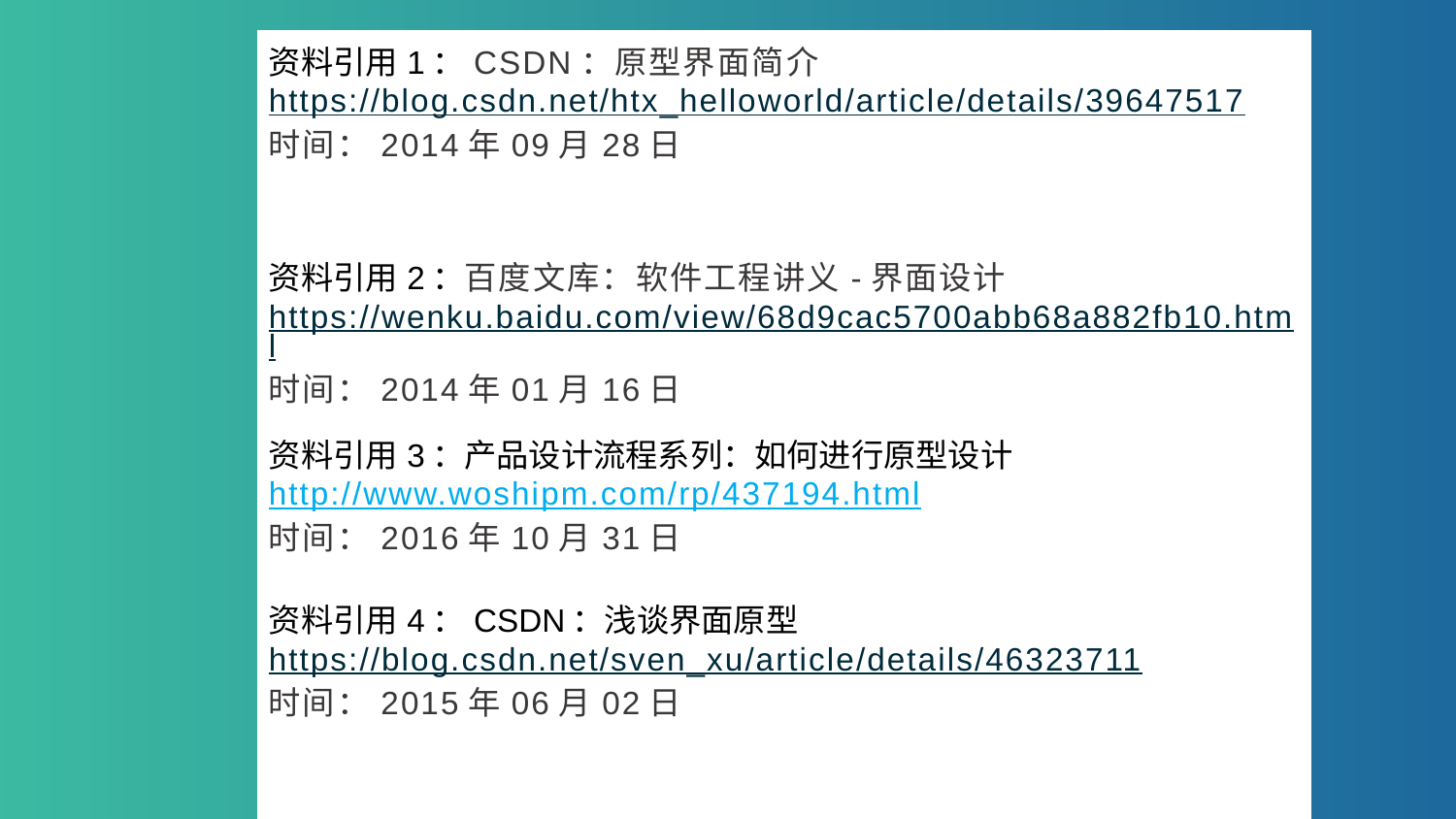

| 资料引用1：CSDN：原型界面简介 https://blog.csdn.net/htx\_helloworld/article/details/39647517 时间：2014年09月28日 |
| --- |
| 资料引用2：百度文库：软件工程讲义-界面设计 https://wenku.baidu.com/view/68d9cac5700abb68a882fb10.html 时间：2014年01月16日 |
| 资料引用3：产品设计流程系列：如何进行原型设计http://www.woshipm.com/rp/437194.html 时间：2016年10月31日 资料引用4：CSDN：浅谈界面原型 https://blog.csdn.net/sven\_xu/article/details/46323711 时间：2015年06月02日 |
|  |
|  |